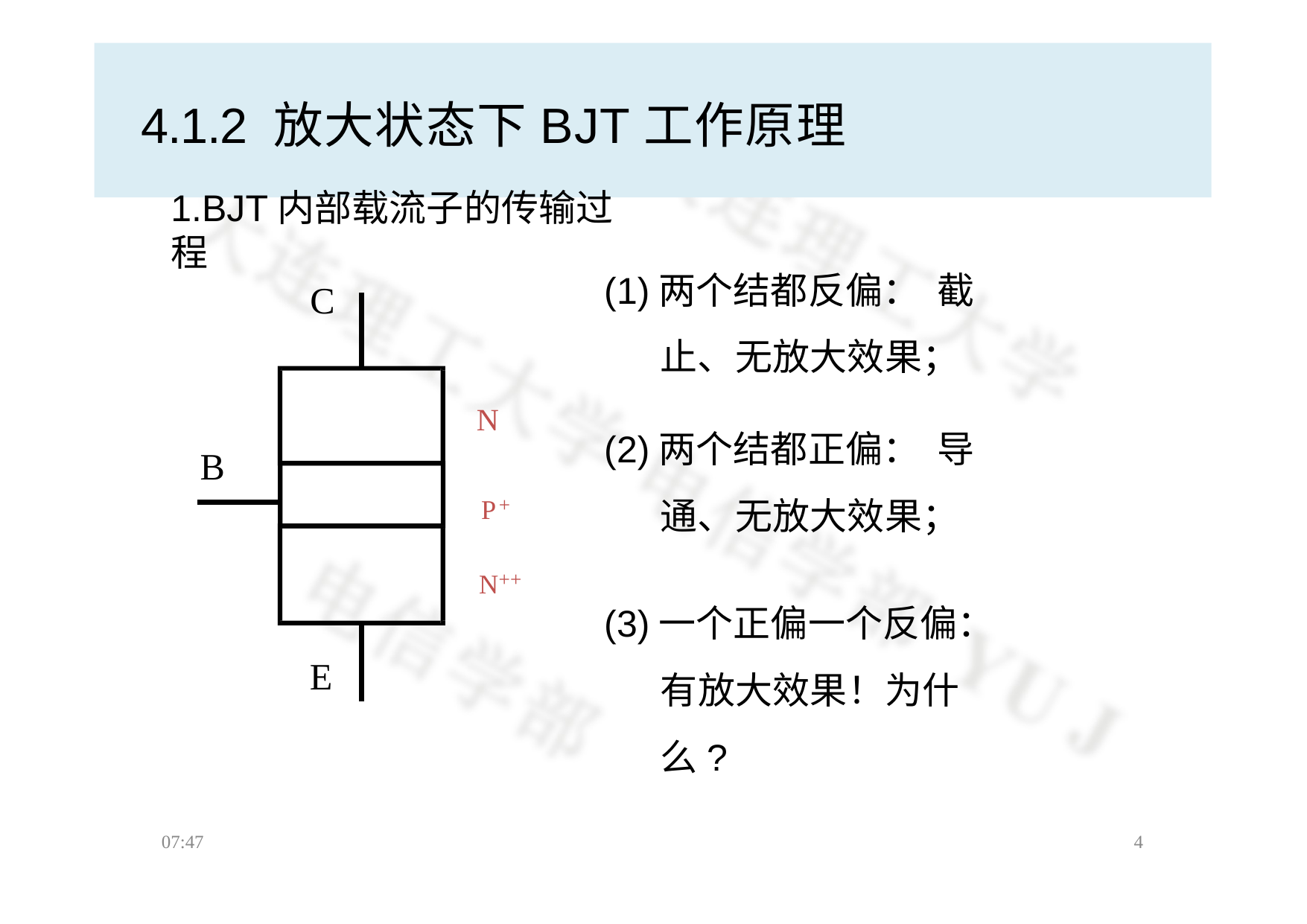

# 4.1.2 放大状态下BJT工作原理
1.BJT内部载流子的传输过程
(1)两个结都反偏：  截止、无放大效果；
C

N
(2)两个结都正偏：  导通、无放大效果；
B

P+

N++
(3)一个正偏一个反偏：  有放大效果！为什么?

E
07:47
4